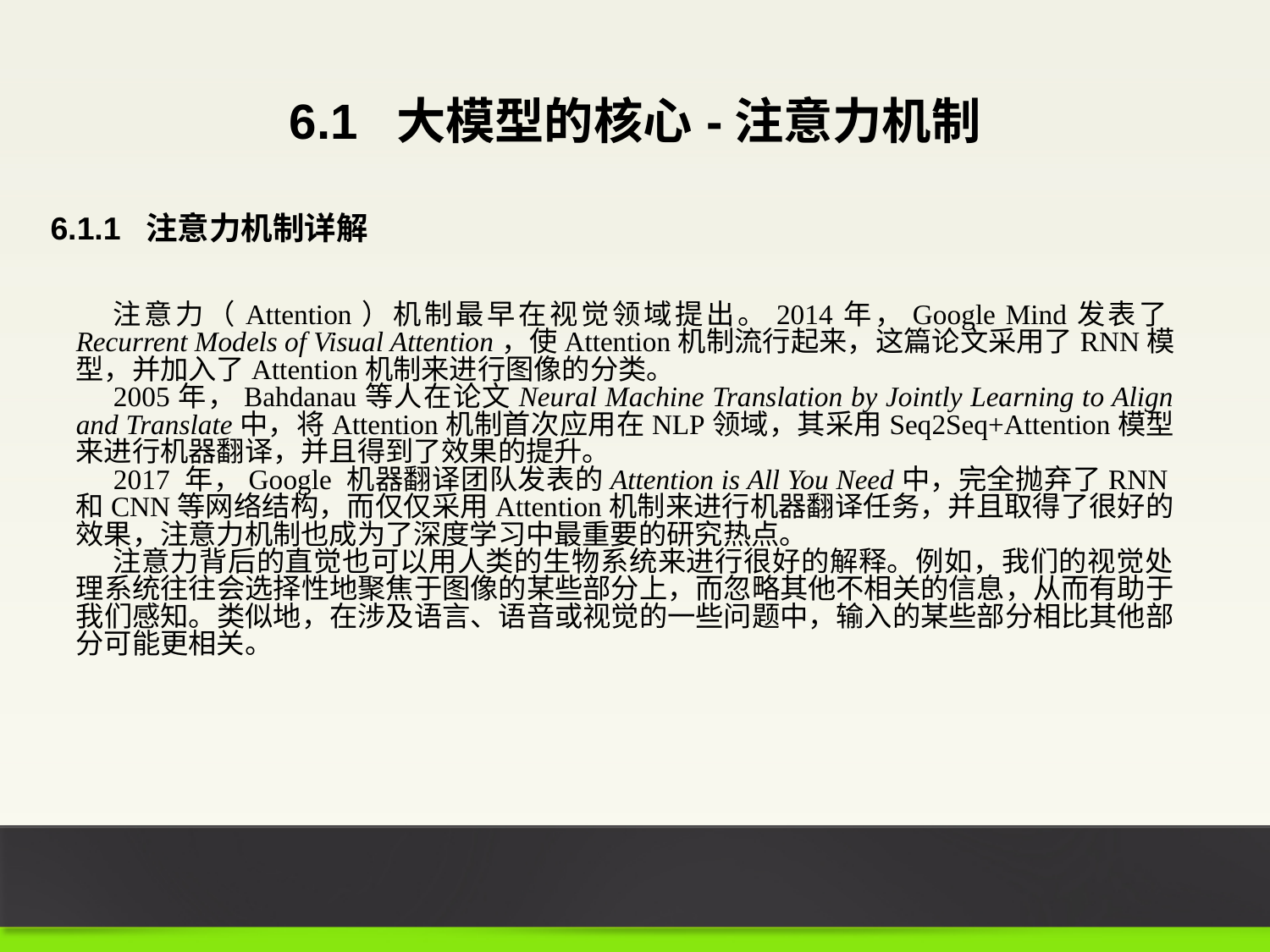

6.1  大模型的核心-注意力机制
6.1.1  注意力机制详解
注意力（Attention）机制最早在视觉领域提出。2014年，Google Mind发表了Recurrent Models of Visual Attention，使Attention机制流行起来，这篇论文采用了RNN模型，并加入了Attention机制来进行图像的分类。
2005年，Bahdanau等人在论文Neural Machine Translation by Jointly Learning to Align and Translate中，将Attention机制首次应用在NLP领域，其采用Seq2Seq+Attention模型来进行机器翻译，并且得到了效果的提升。
2017 年，Google 机器翻译团队发表的Attention is All You Need中，完全抛弃了RNN和CNN等网络结构，而仅仅采用Attention机制来进行机器翻译任务，并且取得了很好的效果，注意力机制也成为了深度学习中最重要的研究热点。
注意力背后的直觉也可以用人类的生物系统来进行很好的解释。例如，我们的视觉处理系统往往会选择性地聚焦于图像的某些部分上，而忽略其他不相关的信息，从而有助于我们感知。类似地，在涉及语言、语音或视觉的一些问题中，输入的某些部分相比其他部分可能更相关。